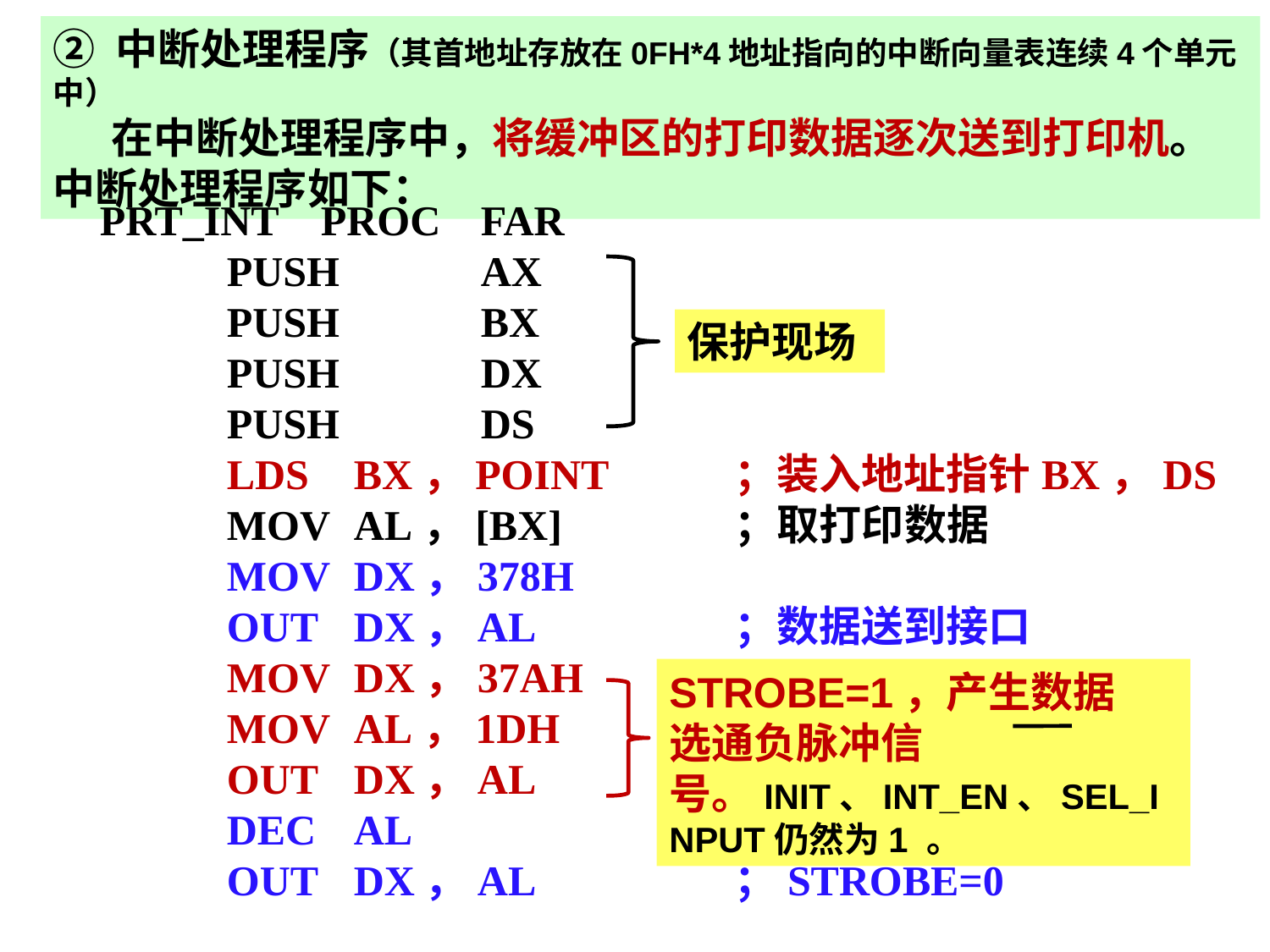

② 中断处理程序（其首地址存放在0FH*4地址指向的中断向量表连续4个单元中）
     在中断处理程序中，将缓冲区的打印数据逐次送到打印机。中断处理程序如下：
PRT_INT    PROC  	FAR
	PUSH  	AX
            PUSH  	BX
            PUSH  	DX
            PUSH  	DS
            LDS   	BX，POINT        	；装入地址指针BX，DS
            MOV  	AL，[BX]             	；取打印数据
            MOV  	DX，378H
            OUT  	DX，AL               	；数据送到接口
            MOV  	DX，37AH
            MOV  	AL，1DH
            OUT  	DX，AL
            DEC  	AL
            OUT  	DX，AL            	；STROBE=0

保护现场
STROBE=1，产生数据
选通负脉冲信号。INIT、INT_EN、SEL_INPUT仍然为1 。

87